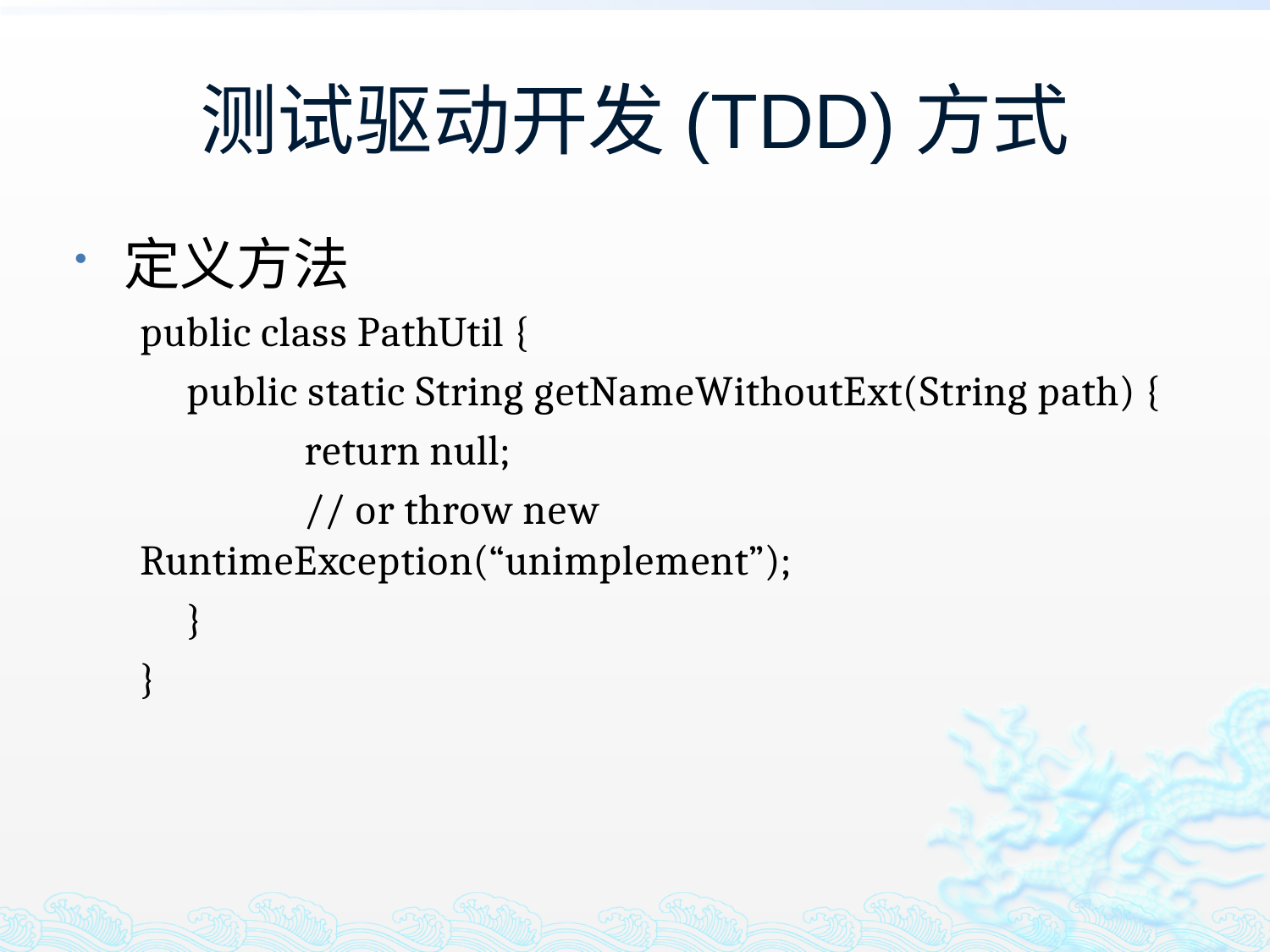

# 测试驱动开发(TDD)方式
定义方法
public class PathUtil {
     public static String getNameWithoutExt(String path) {
	    return null;
	    // or throw new RuntimeException(“unimplement”);
     }
}